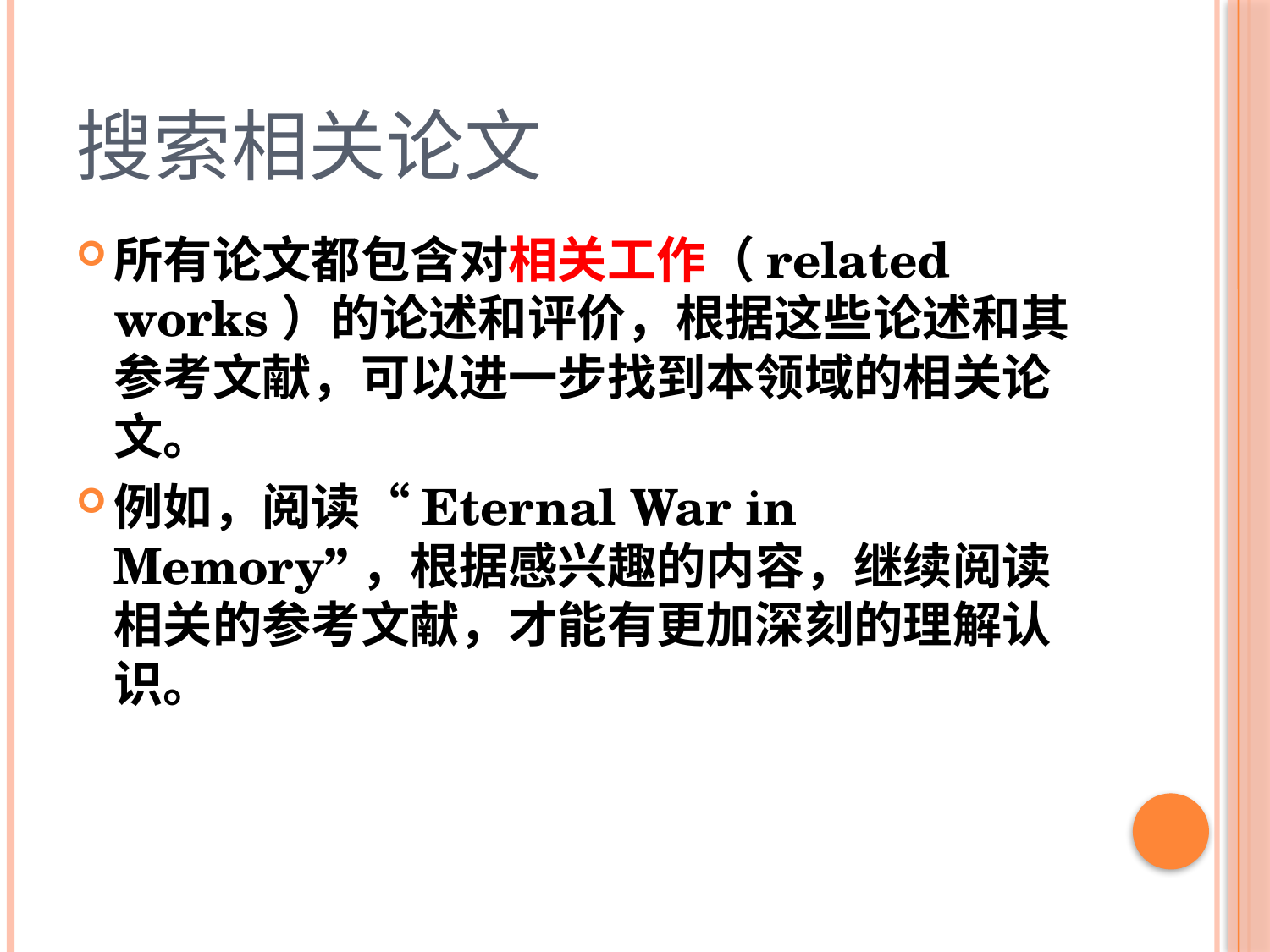

# 搜索相关论文
所有论文都包含对相关工作（related works）的论述和评价，根据这些论述和其参考文献，可以进一步找到本领域的相关论文。
例如，阅读“Eternal War in Memory”，根据感兴趣的内容，继续阅读相关的参考文献，才能有更加深刻的理解认识。